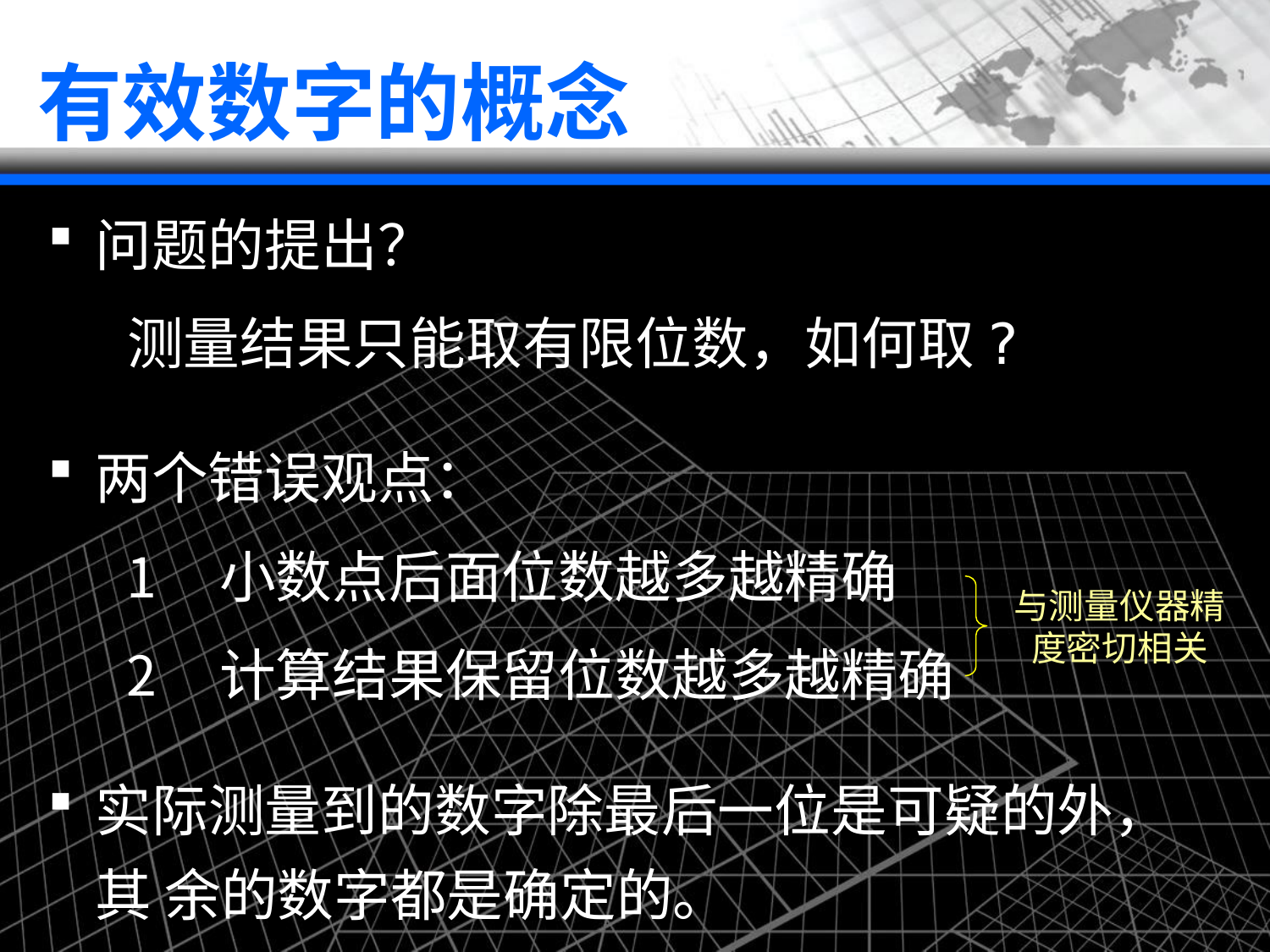

# 有效数字的概念
问题的提出？
测量结果只能取有限位数，如何取?

两个错误观点：
小数点后面位数越多越精确
计算结果保留位数越多越精确

与测量仪器精 度密切相关
实际测量到的数字除最后一位是可疑的外，其 余的数字都是确定的。